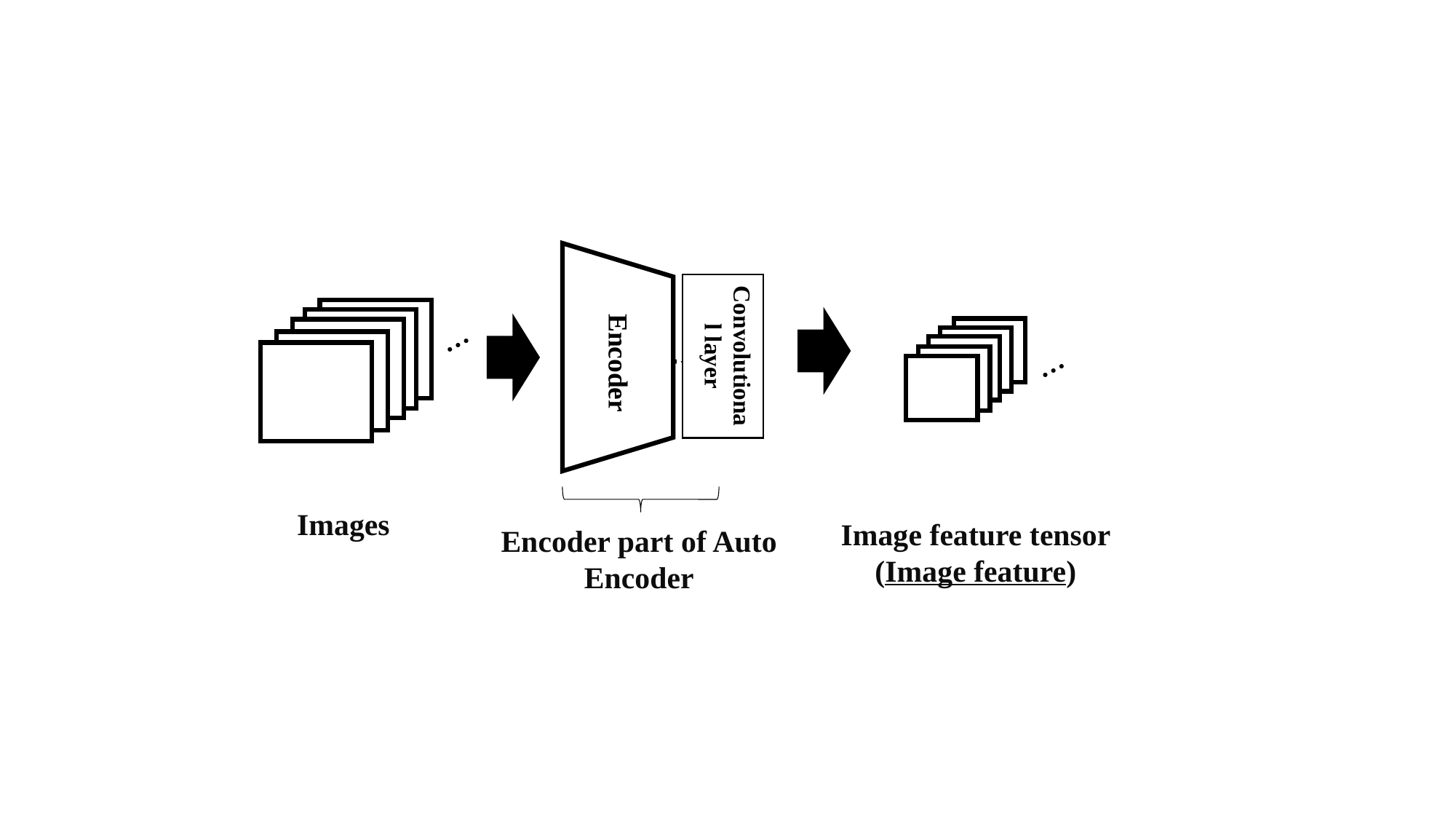

Convolutional layer
Encoder

…
ｚｚｚｚ

ｚ

ｚ

…
エンコーダ
ｚ
ｚ

Images
Image feature tensor
(Image feature)
Encoder part of Auto Encoder